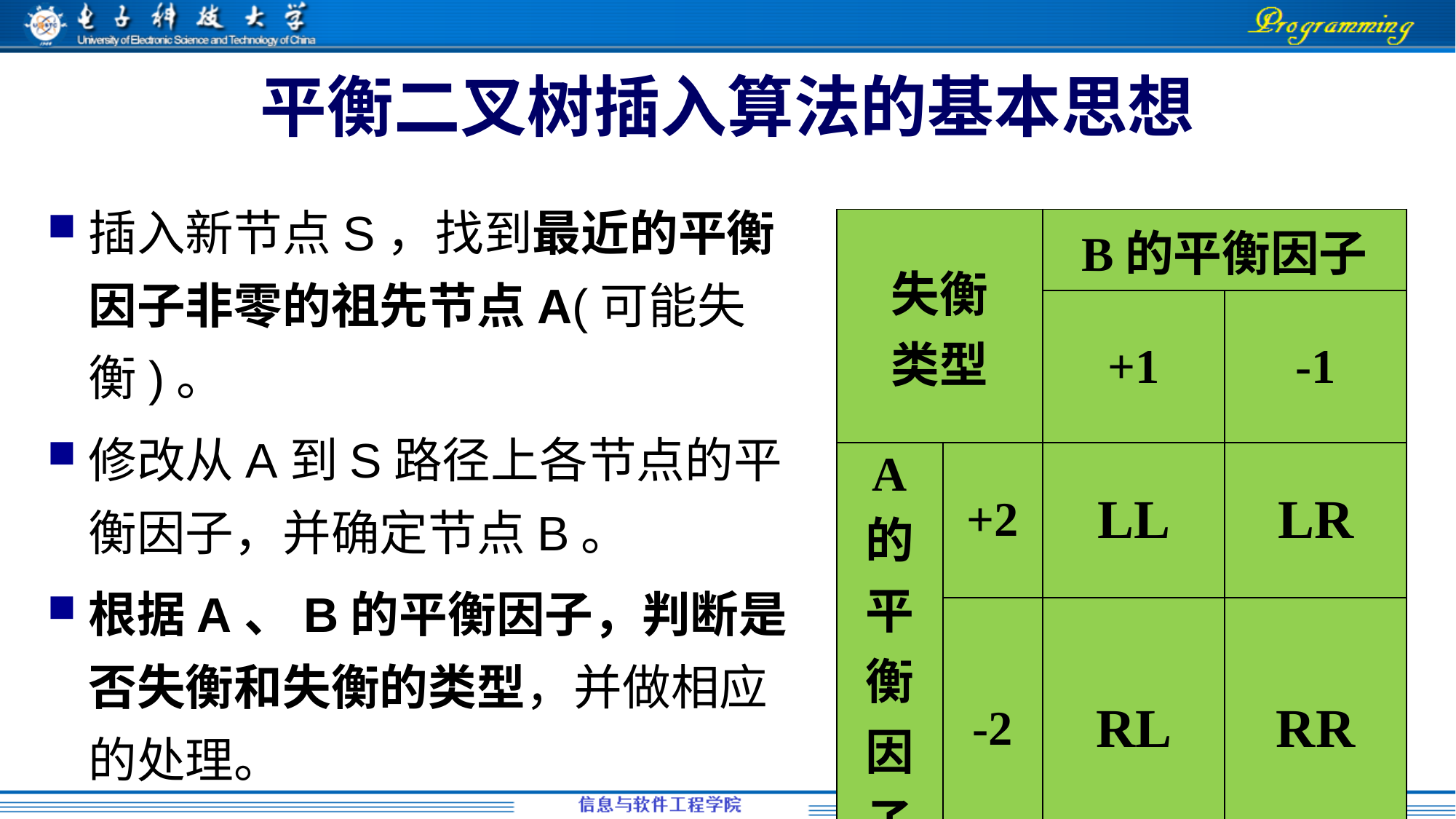

# 平衡二叉树插入算法的基本思想
插入新节点S，找到最近的平衡因子非零的祖先节点A(可能失衡)。
修改从A到S路径上各节点的平衡因子，并确定节点B。
根据A、B的平衡因子，判断是否失衡和失衡的类型，并做相应的处理。
| 失衡 类型 |  | B的平衡因子 |  |
| --- | --- | --- | --- |
|  |  | +1 | -1 |
| A 的 平 衡 因 子 | +2 | LL | LR |
|  | -2 | RL | RR |